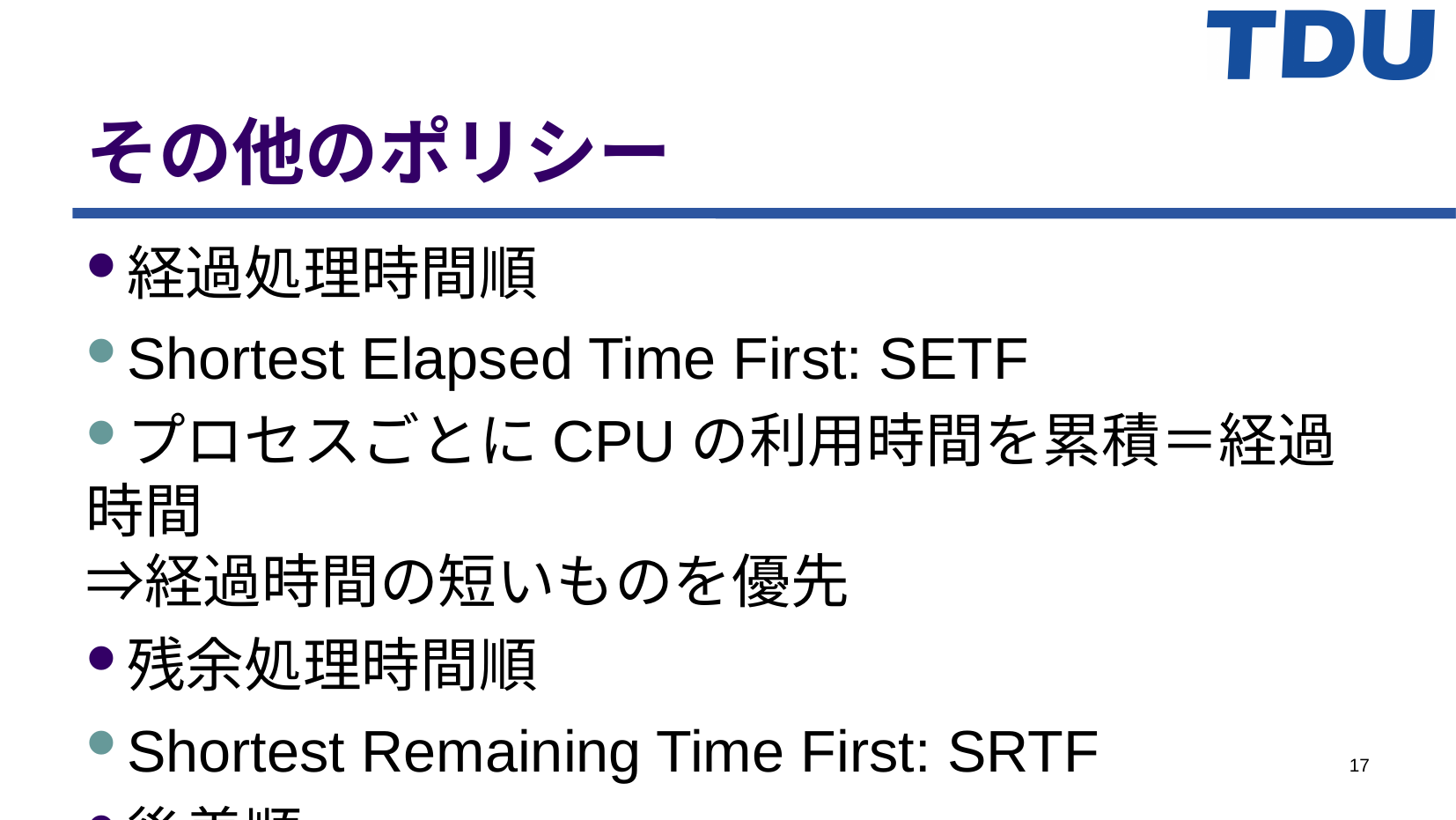

その他のポリシー
経過処理時間順
Shortest Elapsed Time First: SETF
プロセスごとにCPUの利用時間を累積＝経過時間
⇒経過時間の短いものを優先
残余処理時間順
Shortest Remaining Time First: SRTF
後着順
Last-Come, First-Served: LCFS
17